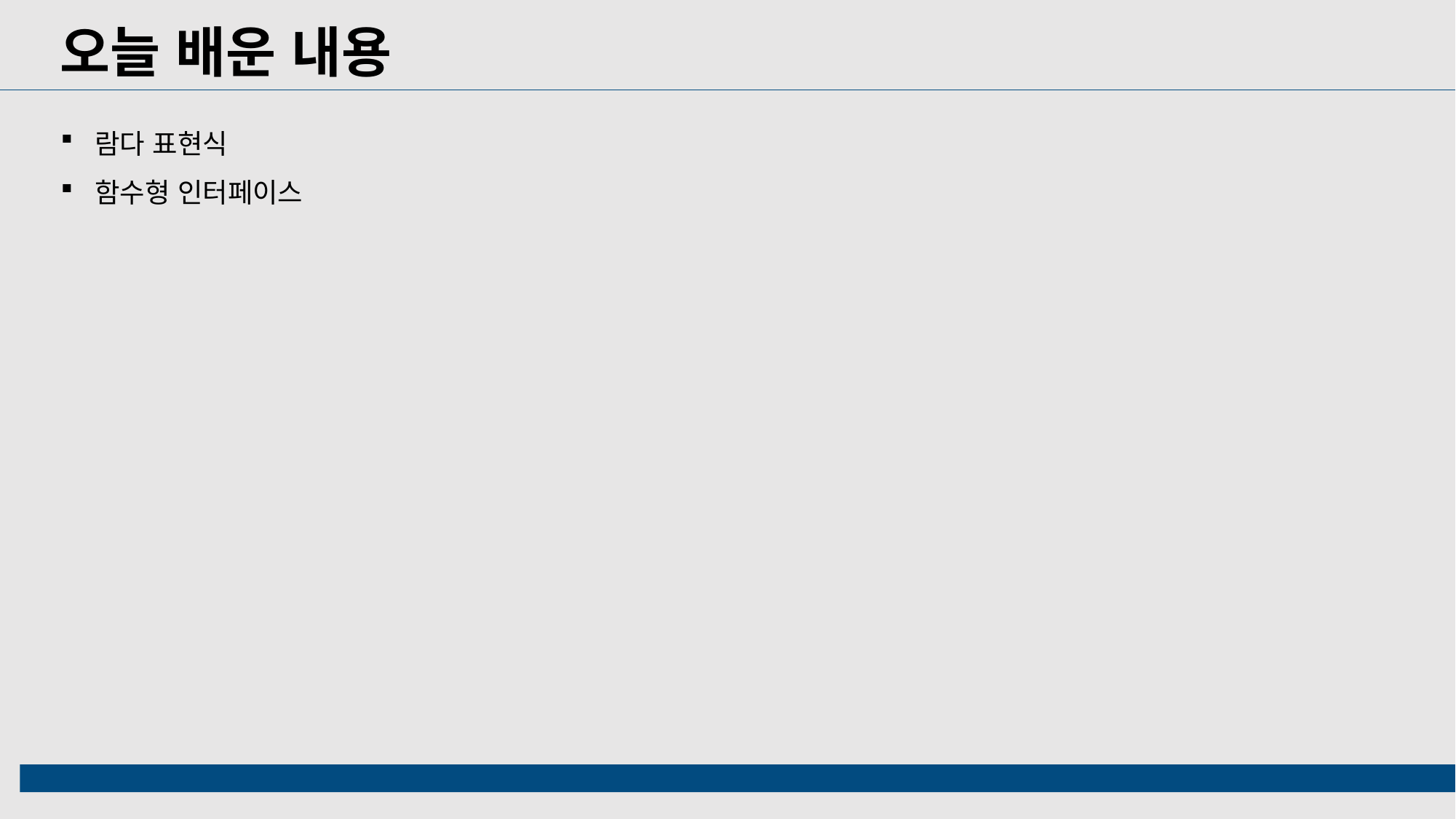

오늘 배운 내용
람다 표현식
함수형 인터페이스